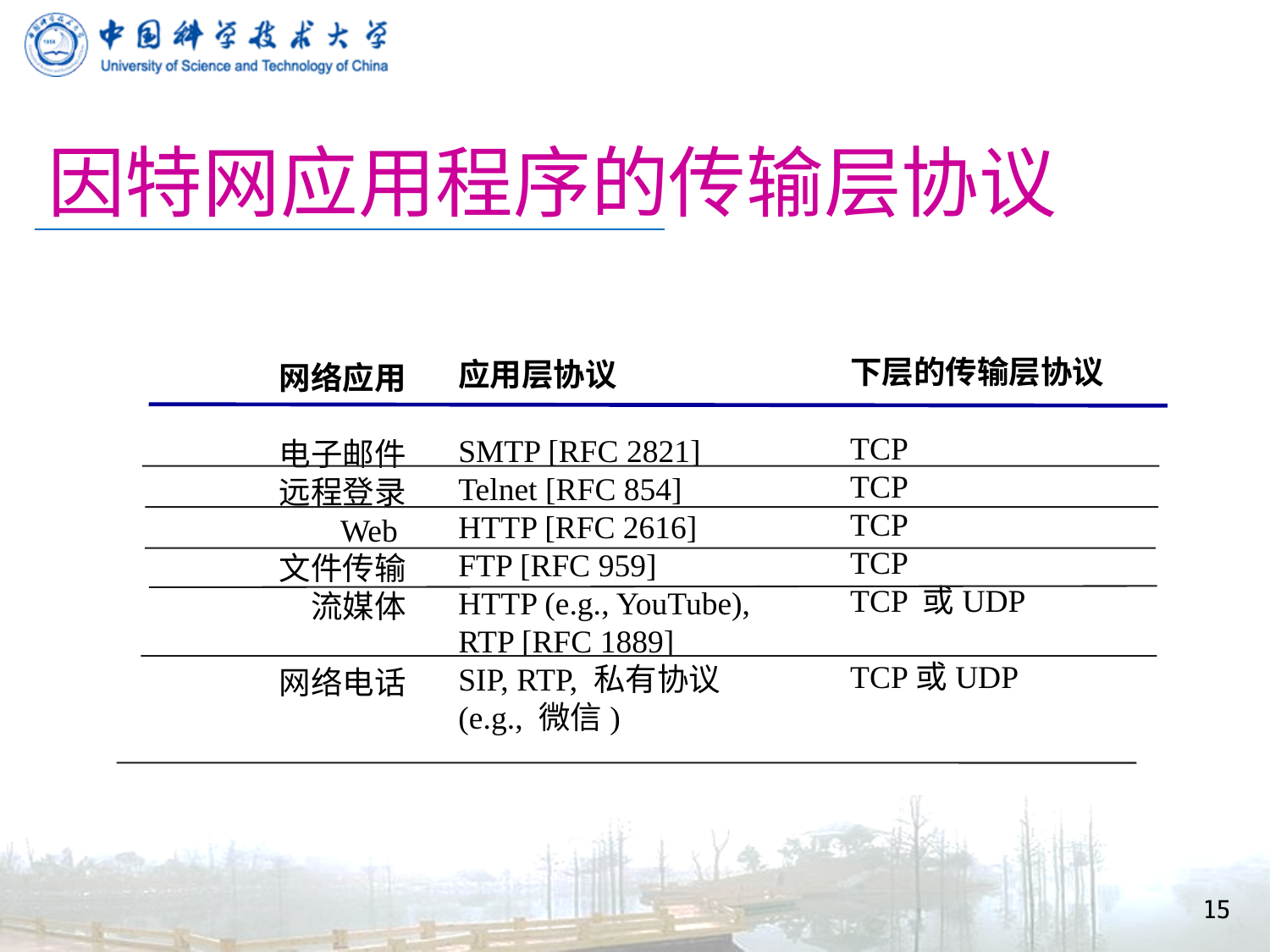

# 因特网应用程序的传输层协议
下层的传输层协议

TCP
TCP
TCP
TCP
TCP 或UDP

TCP或UDP
应用层协议

SMTP [RFC 2821]
Telnet [RFC 854]
HTTP [RFC 2616]
FTP [RFC 959]
HTTP (e.g., YouTube),
RTP [RFC 1889]
SIP, RTP, 私有协议
(e.g., 微信)
网络应用

电子邮件
远程登录
Web
文件传输
流媒体

网络电话

15